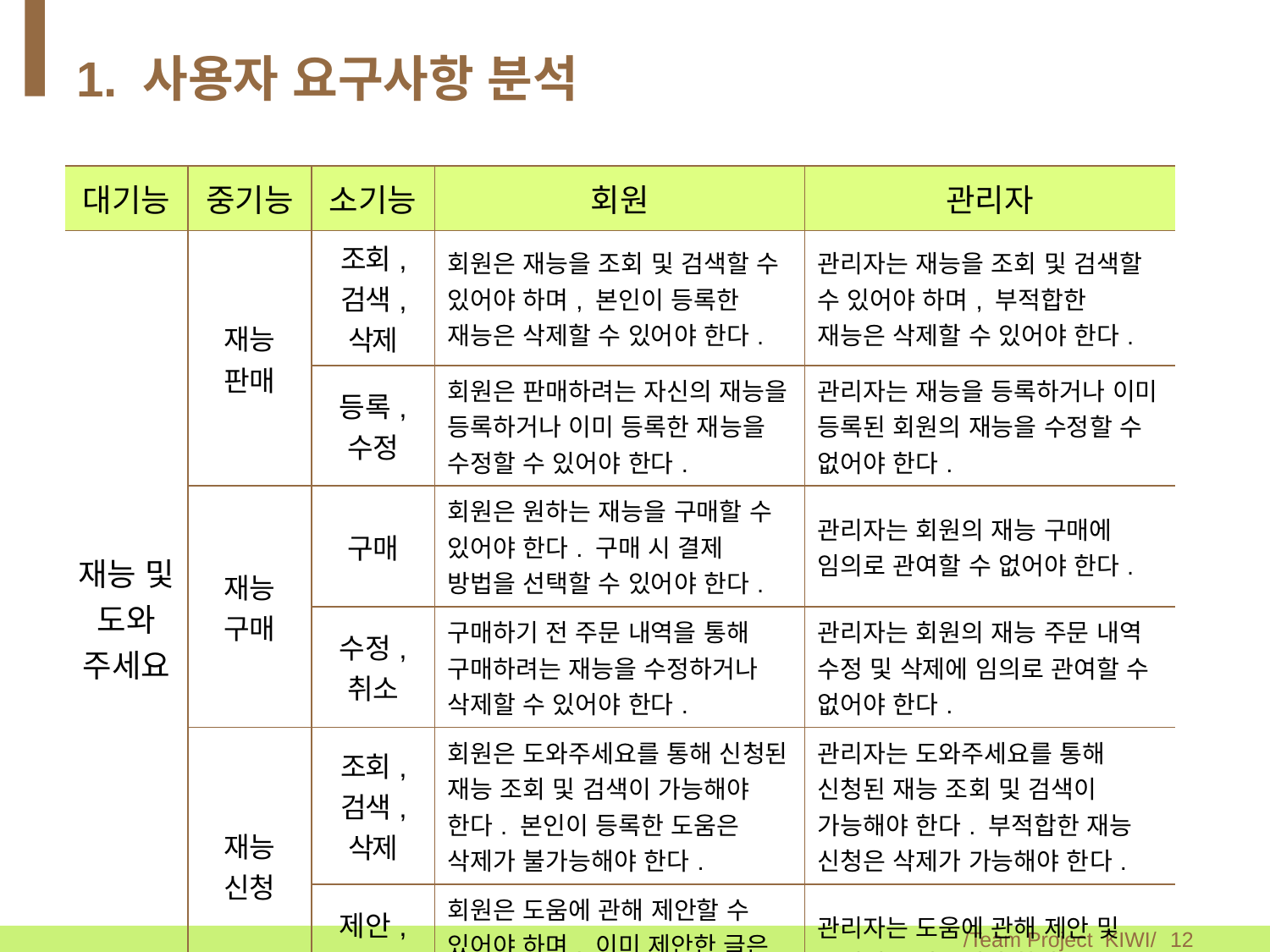

# 1. 사용자 요구사항 분석
| 대기능 | 중기능 | 소기능 | 회원 | 관리자 |
| --- | --- | --- | --- | --- |
| 재능 및 도와 주세요 | 재능 판매 | 조회, 검색, 삭제 | 회원은 재능을 조회 및 검색할 수 있어야 하며, 본인이 등록한 재능은 삭제할 수 있어야 한다. | 관리자는 재능을 조회 및 검색할 수 있어야 하며, 부적합한 재능은 삭제할 수 있어야 한다. |
|  |  | 등록, 수정 | 회원은 판매하려는 자신의 재능을 등록하거나 이미 등록한 재능을 수정할 수 있어야 한다. | 관리자는 재능을 등록하거나 이미 등록된 회원의 재능을 수정할 수 없어야 한다. |
|  | 재능 구매 | 구매 | 회원은 원하는 재능을 구매할 수 있어야 한다. 구매 시 결제 방법을 선택할 수 있어야 한다. | 관리자는 회원의 재능 구매에 임의로 관여할 수 없어야 한다. |
|  |  | 수정, 취소 | 구매하기 전 주문 내역을 통해 구매하려는 재능을 수정하거나 삭제할 수 있어야 한다. | 관리자는 회원의 재능 주문 내역 수정 및 삭제에 임의로 관여할 수 없어야 한다. |
|  | 재능 신청 | 조회, 검색, 삭제 | 회원은 도와주세요를 통해 신청된 재능 조회 및 검색이 가능해야 한다. 본인이 등록한 도움은 삭제가 불가능해야 한다. | 관리자는 도와주세요를 통해 신청된 재능 조회 및 검색이 가능해야 한다. 부적합한 재능 신청은 삭제가 가능해야 한다. |
|  |  | 제안, 수정 | 회원은 도움에 관해 제안할 수 있어야 하며, 이미 제안한 글은 수정할 수 있어야 한다. | 관리자는 도움에 관해 제안 및 수정이 불가능해야 한다. |
/Team Project  KIWI/
12